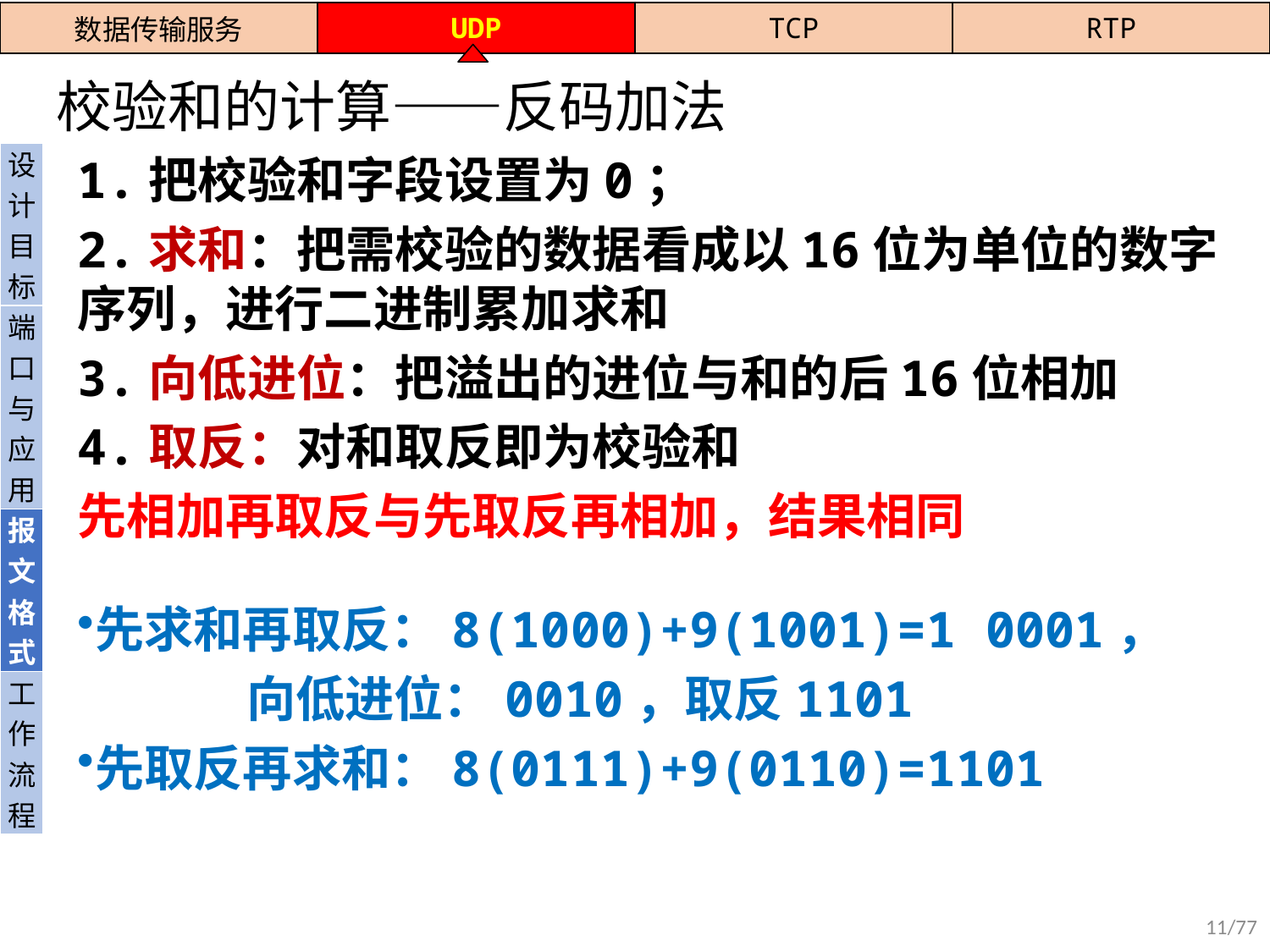

| 数据传输服务 | UDP | TCP | RTP |
| --- | --- | --- | --- |

# 校验和的计算——反码加法
| 设计目标 |
| --- |
| 端口与应用 |
| 报文格式 |
| 工作流程 |
1.把校验和字段设置为0；
2.求和：把需校验的数据看成以16位为单位的数字序列，进行二进制累加求和
3.向低进位：把溢出的进位与和的后16位相加
4.取反：对和取反即为校验和
先相加再取反与先取反再相加，结果相同

先求和再取反：8(1000)+9(1001)=1 0001，
              向低进位：0010，取反1101
先取反再求和：8(0111)+9(0110)=1101

11/77